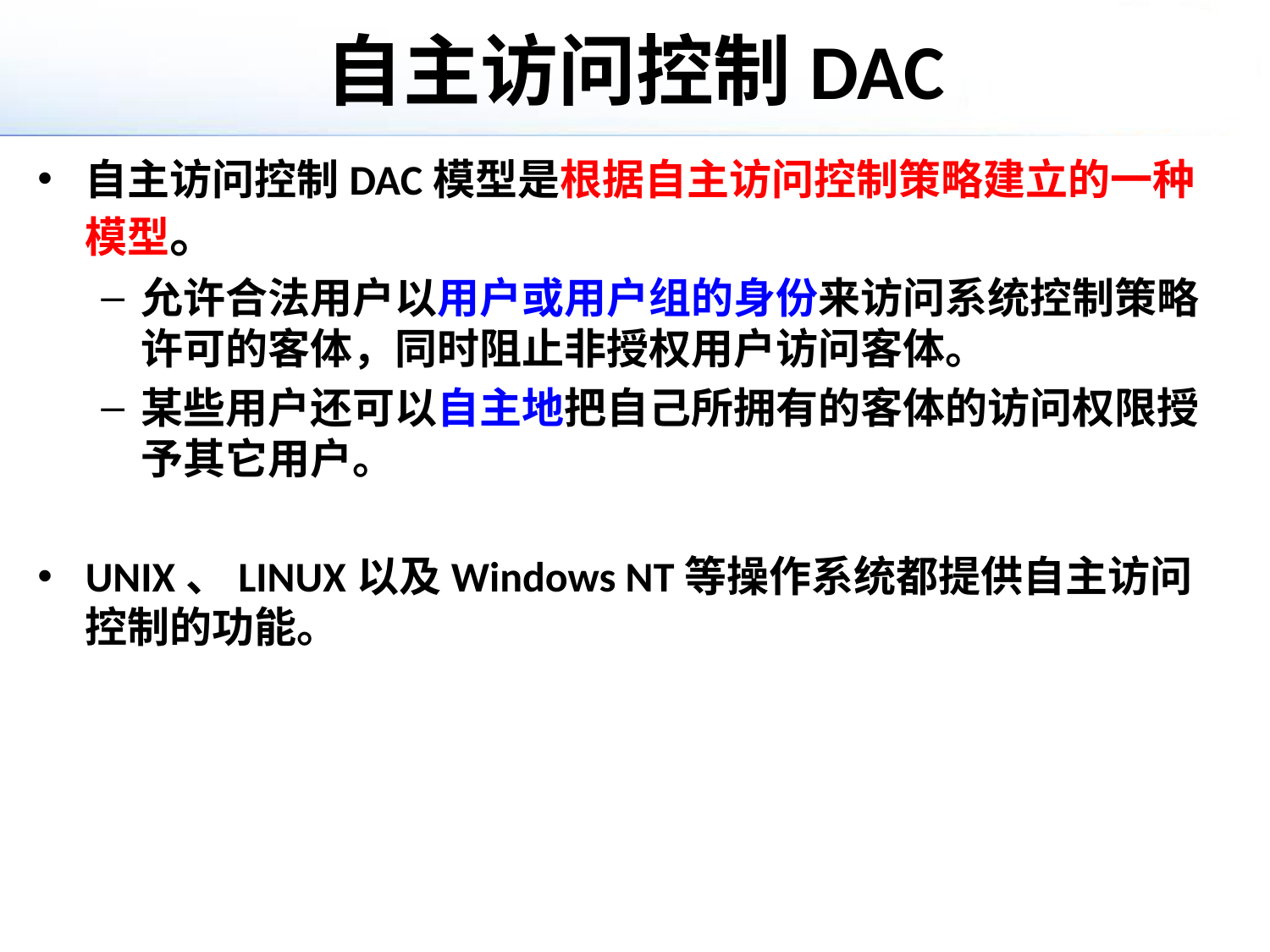

# 自主访问控制DAC
自主访问控制DAC模型是根据自主访问控制策略建立的一种模型。
允许合法用户以用户或用户组的身份来访问系统控制策略许可的客体，同时阻止非授权用户访问客体。
某些用户还可以自主地把自己所拥有的客体的访问权限授予其它用户。

UNIX、LINUX以及Windows NT等操作系统都提供自主访问控制的功能。